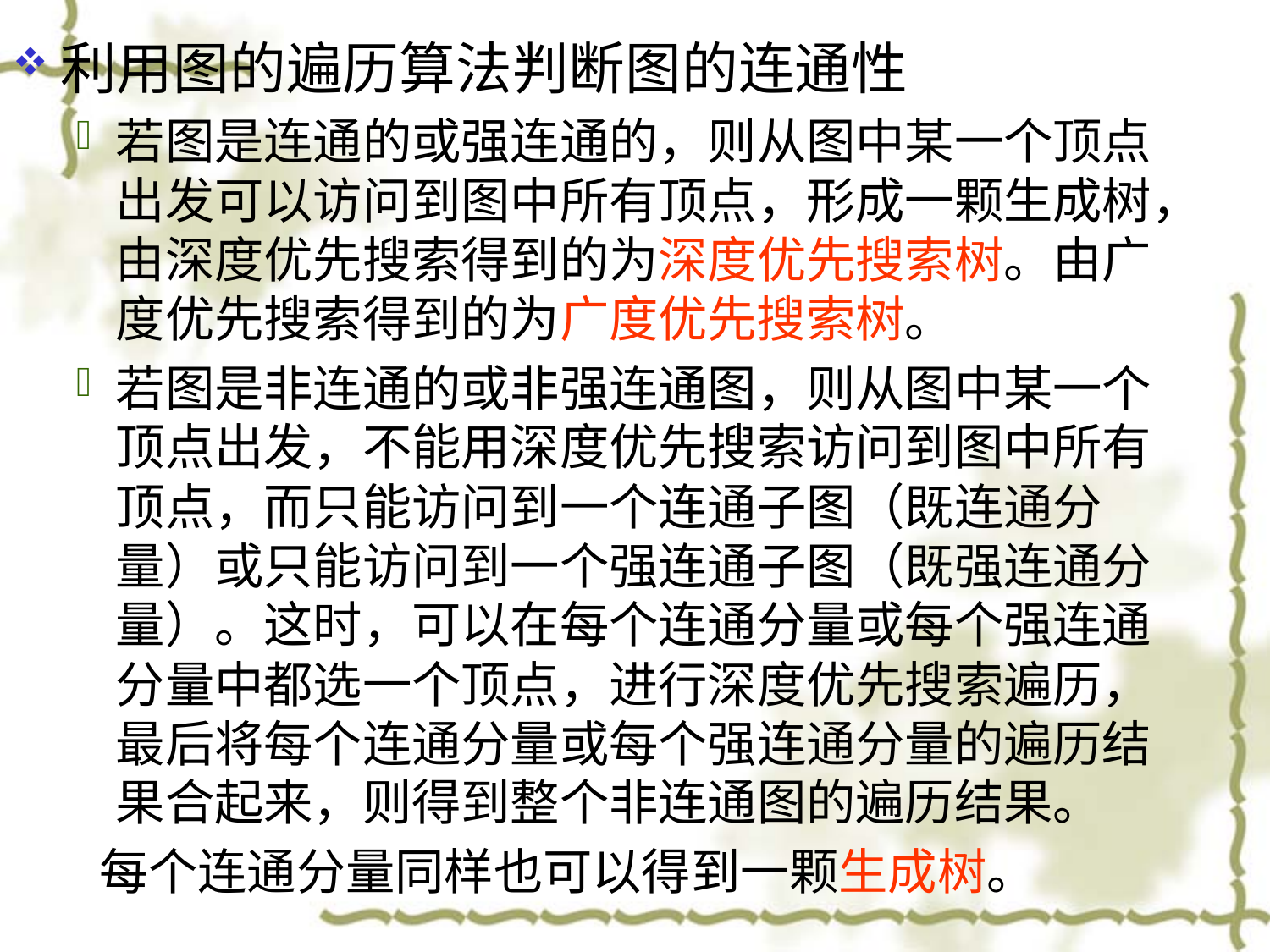

利用图的遍历算法判断图的连通性
若图是连通的或强连通的，则从图中某一个顶点出发可以访问到图中所有顶点，形成一颗生成树，由深度优先搜索得到的为深度优先搜索树。由广度优先搜索得到的为广度优先搜索树。
若图是非连通的或非强连通图，则从图中某一个顶点出发，不能用深度优先搜索访问到图中所有顶点，而只能访问到一个连通子图（既连通分量）或只能访问到一个强连通子图（既强连通分量）。这时，可以在每个连通分量或每个强连通分量中都选一个顶点，进行深度优先搜索遍历，最后将每个连通分量或每个强连通分量的遍历结果合起来，则得到整个非连通图的遍历结果。
 每个连通分量同样也可以得到一颗生成树。